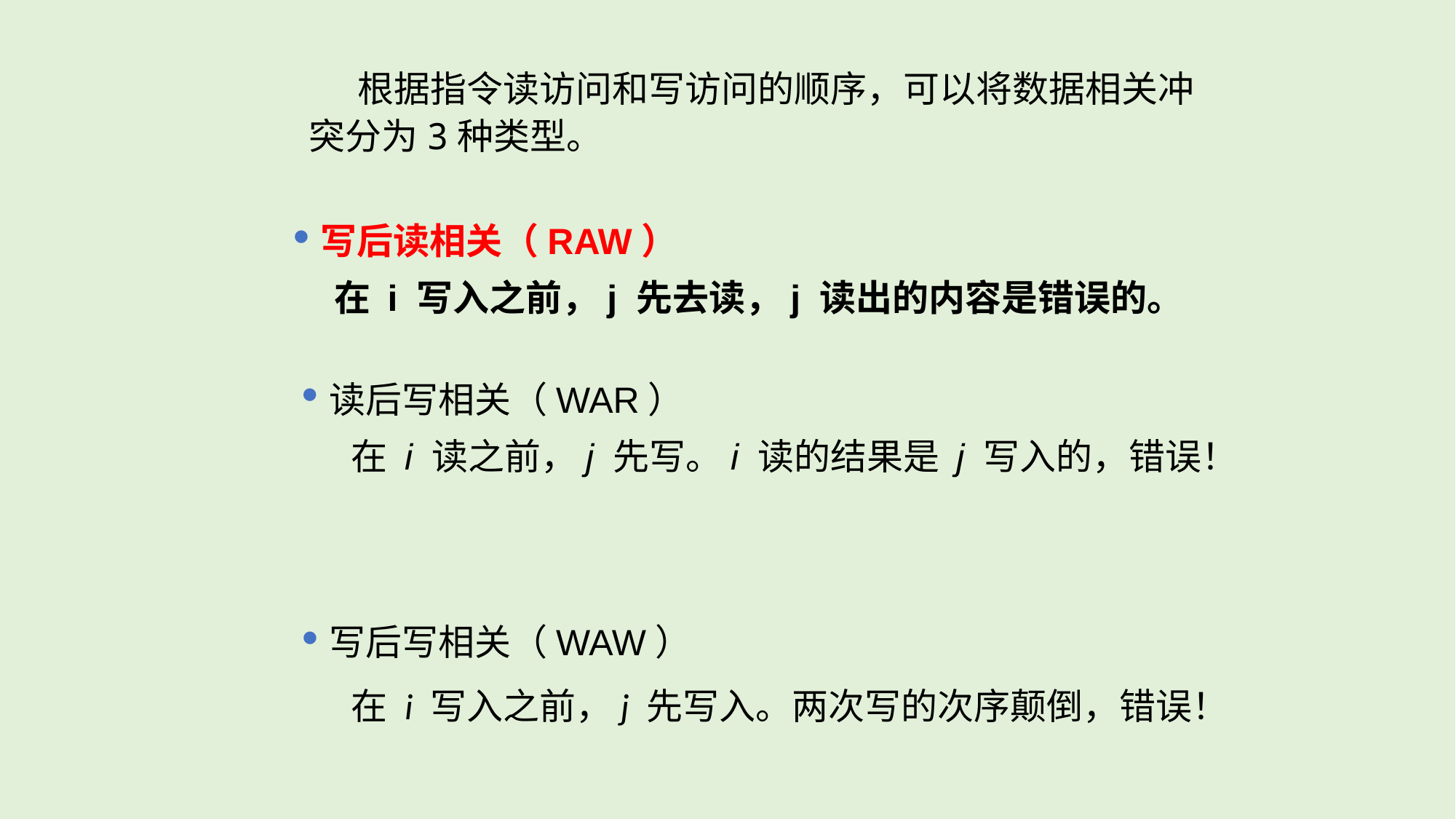

根据指令读访问和写访问的顺序，可以将数据相关冲
     突分为3种类型。

写后读相关（RAW）
     在 i 写入之前，j 先去读，j 读出的内容是错误的。

读后写相关（WAR）
     在 i 读之前，j 先写。i 读的结果是 j 写入的，错误！
写后写相关（WAW）
     在 i 写入之前，j 先写入。两次写的次序颠倒，错误！